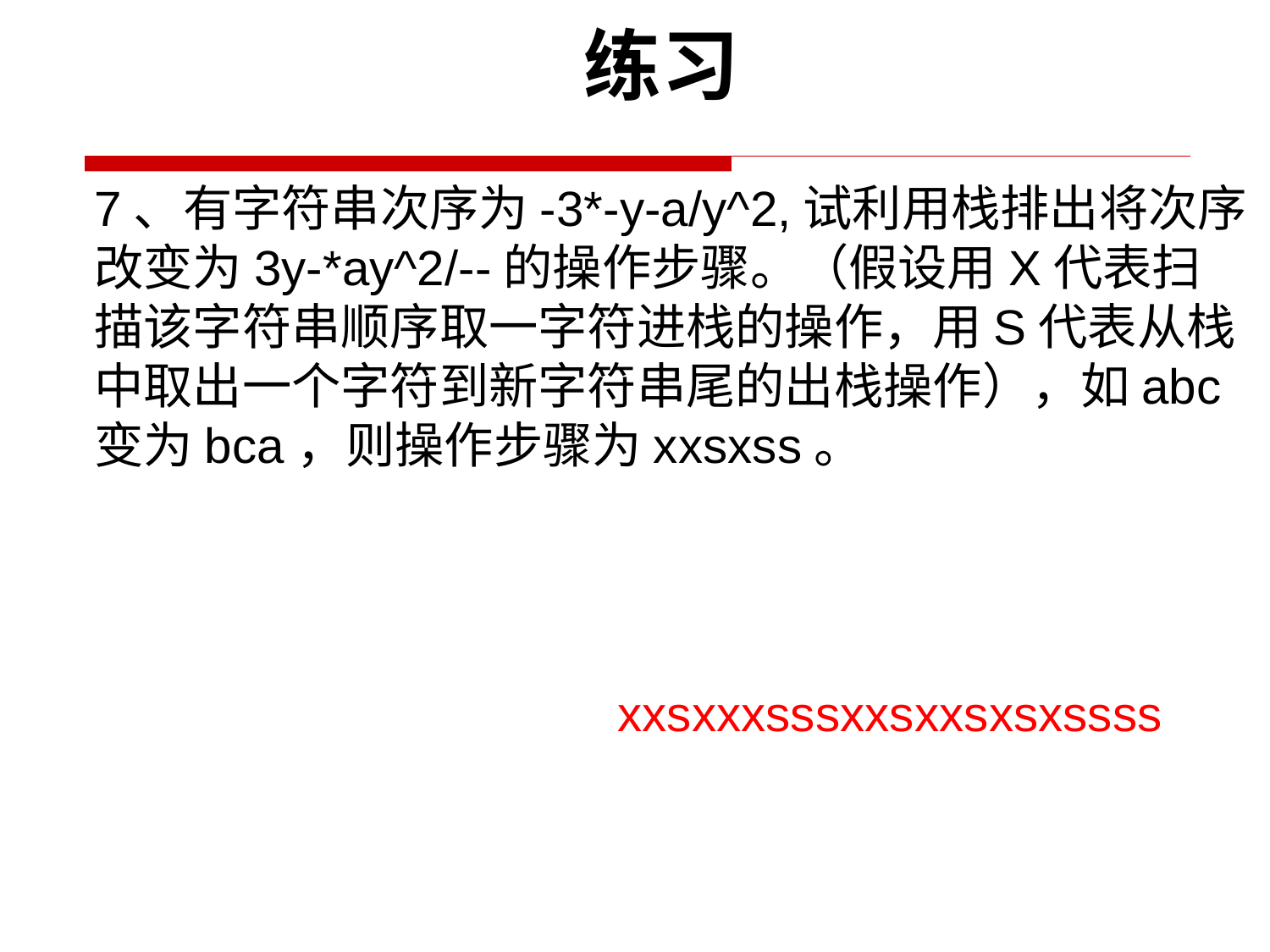

练习
7、有字符串次序为-3*-y-a/y^2,试利用栈排出将次序改变为3y-*ay^2/--的操作步骤。（假设用X代表扫描该字符串顺序取一字符进栈的操作，用S代表从栈中取出一个字符到新字符串尾的出栈操作），如abc变为bca，则操作步骤为xxsxss。
xxsxxxsssxxsxxsxsxssss